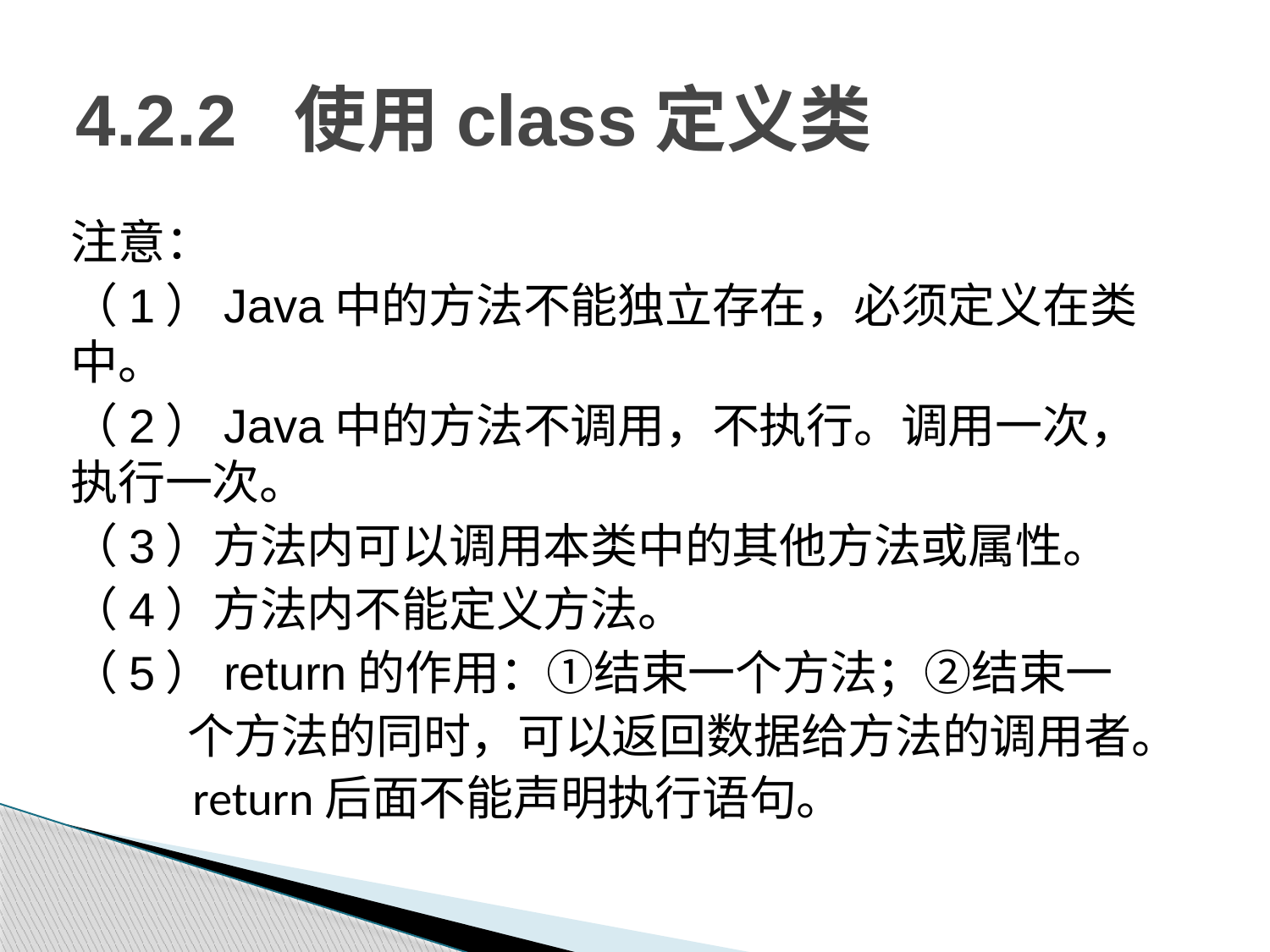

# 4.2.2  使用class定义类
注意：
（1）Java中的方法不能独立存在，必须定义在类	   	中。
（2）Java中的方法不调用，不执行。调用一次，	 	执行一次。
（3）方法内可以调用本类中的其他方法或属性。
（4）方法内不能定义方法。
（5）return的作用：①结束一个方法；②结束一
          个方法的同时，可以返回数据给方法的调用者。
return后面不能声明执行语句。